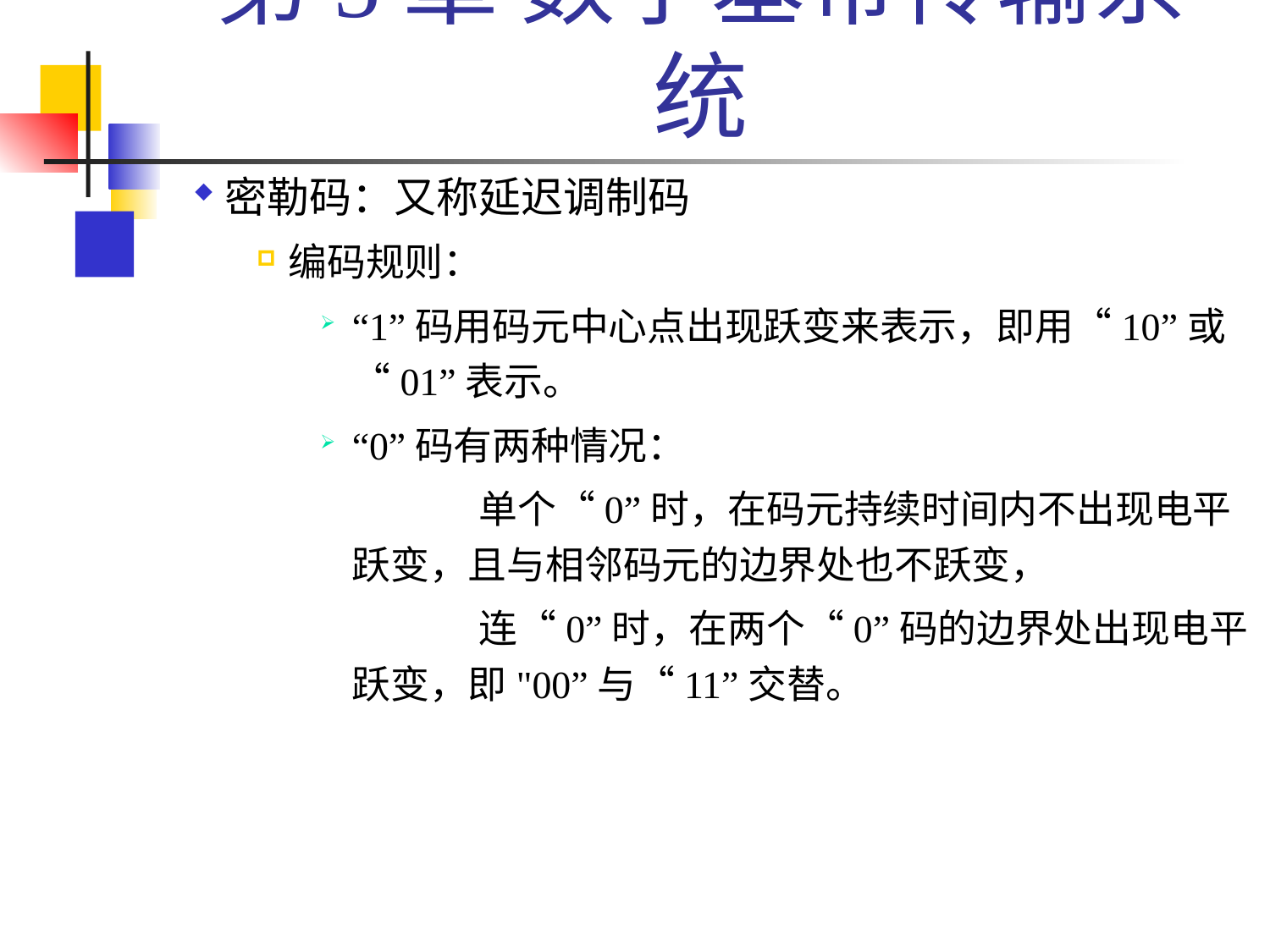

# 第5章 数字基带传输系统
密勒码：又称延迟调制码
编码规则：
“1”码用码元中心点出现跃变来表示，即用“10”或“01”表示。
“0”码有两种情况：
		单个“0”时，在码元持续时间内不出现电平跃变，且与相邻码元的边界处也不跃变，
		连“0”时，在两个“0”码的边界处出现电平跃变，即"00”与“11”交替。
30